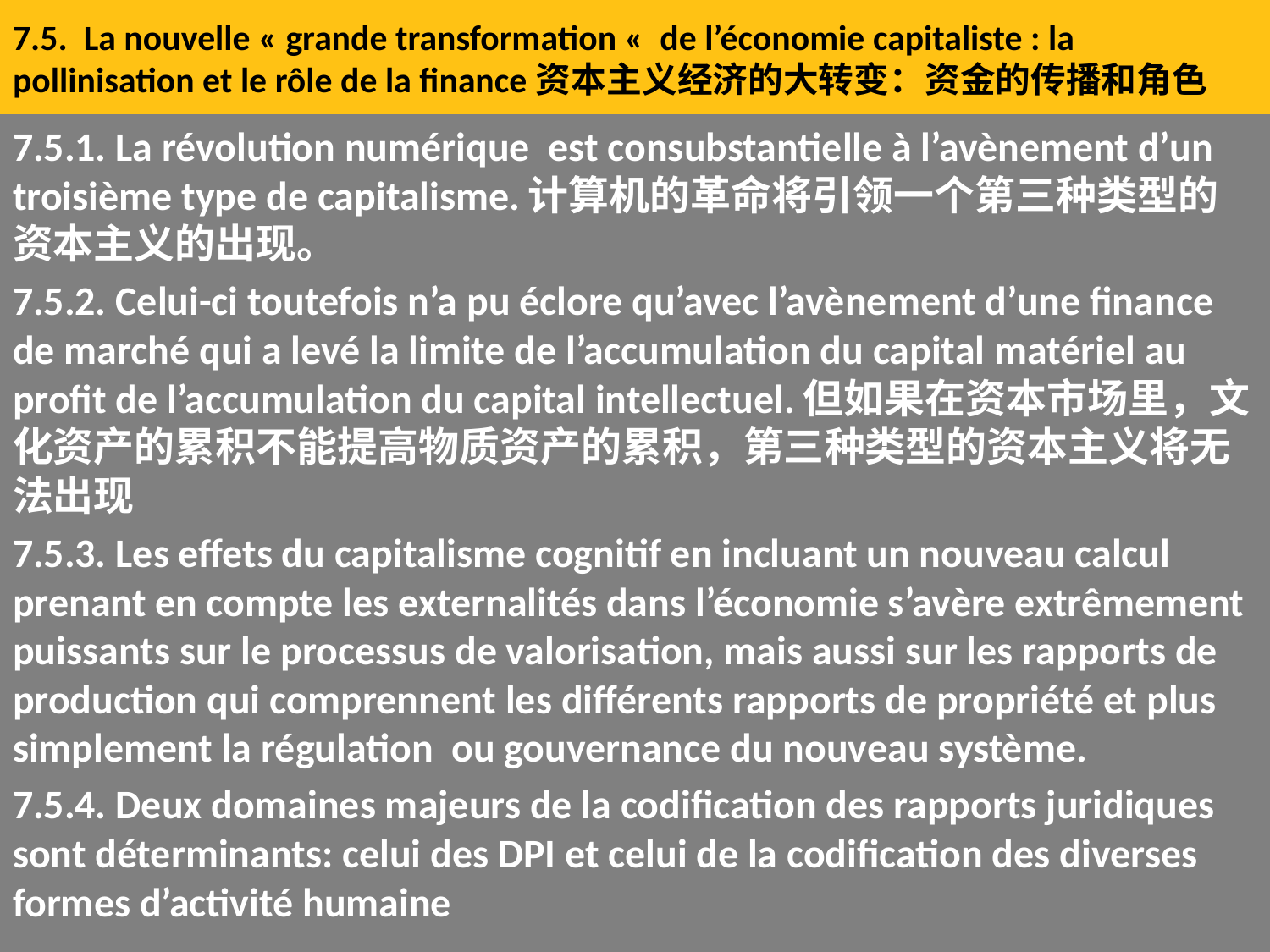

# 7.5.  La nouvelle « grande transformation «  de l’économie capitaliste : la pollinisation et le rôle de la finance资本主义经济的大转变：资金的传播和角色
7.5.1. La révolution numérique  est consubstantielle à l’avènement d’un troisième type de capitalisme.计算机的革命将引领一个第三种类型的资本主义的出现。
7.5.2. Celui-ci toutefois n’a pu éclore qu’avec l’avènement d’une finance de marché qui a levé la limite de l’accumulation du capital matériel au profit de l’accumulation du capital intellectuel.但如果在资本市场里，文化资产的累积不能提高物质资产的累积，第三种类型的资本主义将无法出现
7.5.3. Les effets du capitalisme cognitif en incluant un nouveau calcul  prenant en compte les externalités dans l’économie s’avère extrêmement puissants sur le processus de valorisation, mais aussi sur les rapports de production qui comprennent les différents rapports de propriété et plus simplement la régulation  ou gouvernance du nouveau système.
7.5.4. Deux domaines majeurs de la codification des rapports juridiques sont déterminants: celui des DPI et celui de la codification des diverses formes d’activité humaine